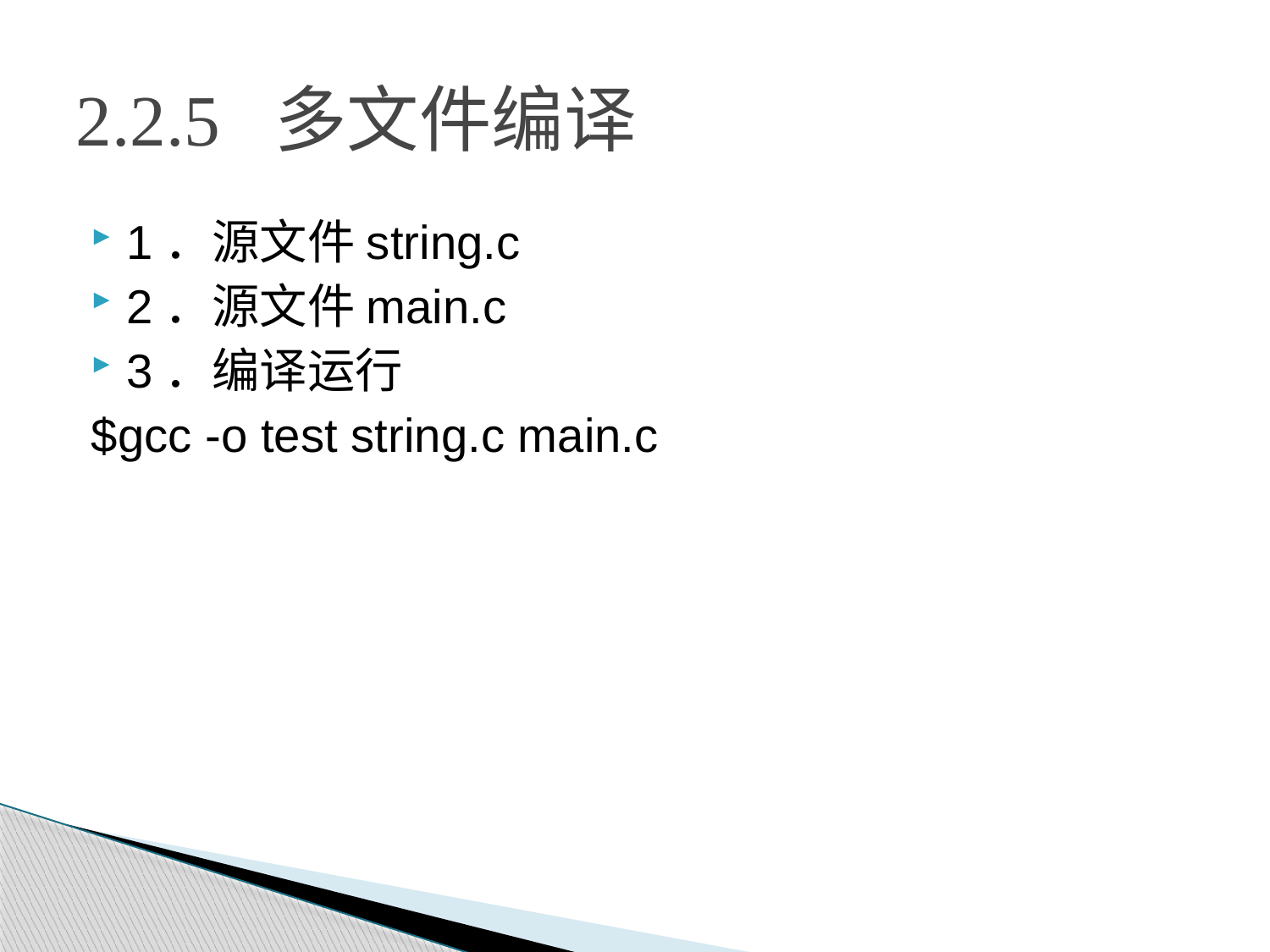

# 2.2.5  多文件编译
1．源文件string.c
2．源文件main.c
3．编译运行
$gcc -o test string.c main.c